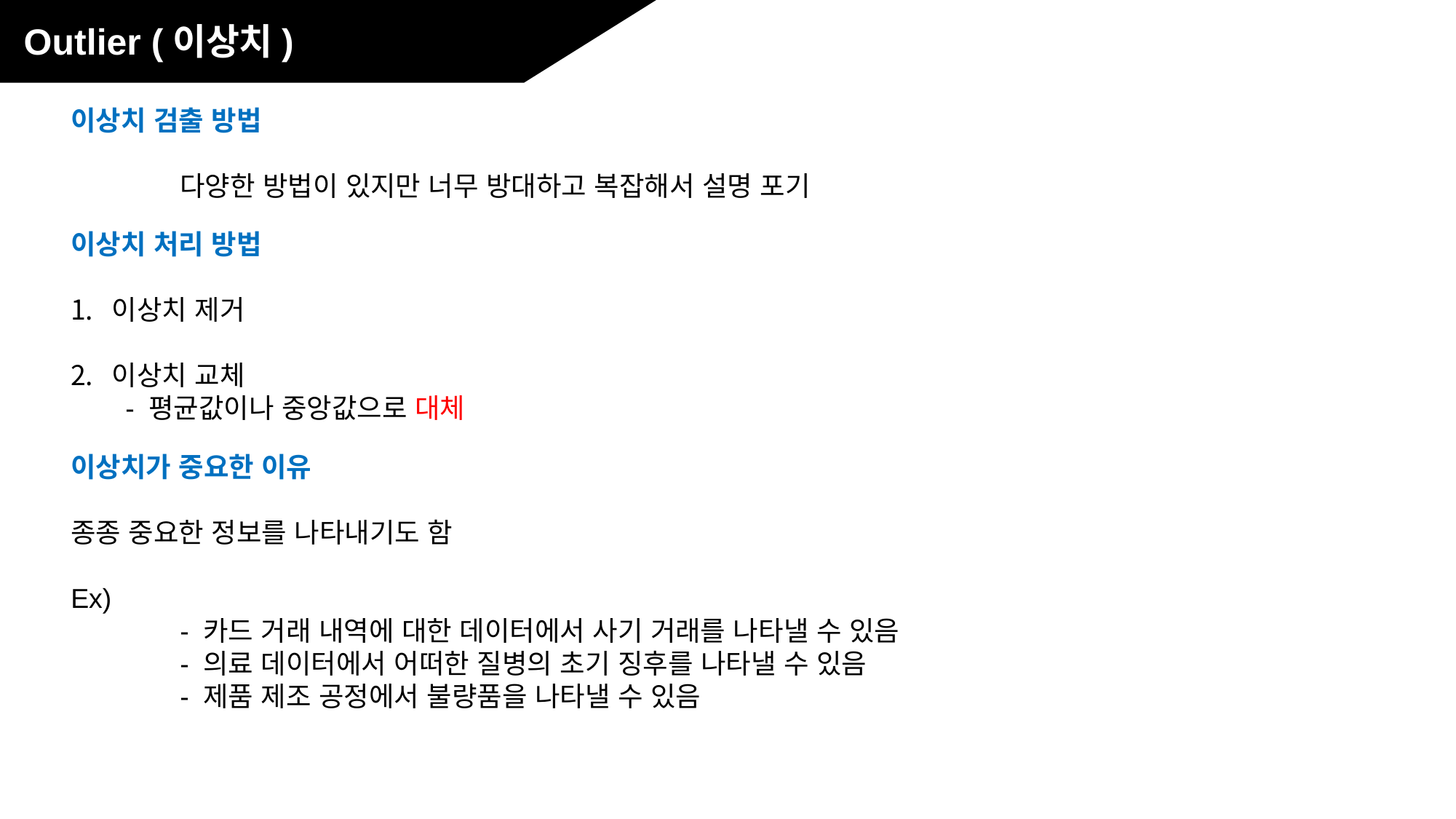

Outlier (이상치)
이상치 검출 방법

	다양한 방법이 있지만 너무 방대하고 복잡해서 설명 포기
이상치 처리 방법

이상치 제거

이상치 교체
- 평균값이나 중앙값으로 대체
이상치가 중요한 이유

종종 중요한 정보를 나타내기도 함

Ex)
	- 카드 거래 내역에 대한 데이터에서 사기 거래를 나타낼 수 있음
	- 의료 데이터에서 어떠한 질병의 초기 징후를 나타낼 수 있음
	- 제품 제조 공정에서 불량품을 나타낼 수 있음